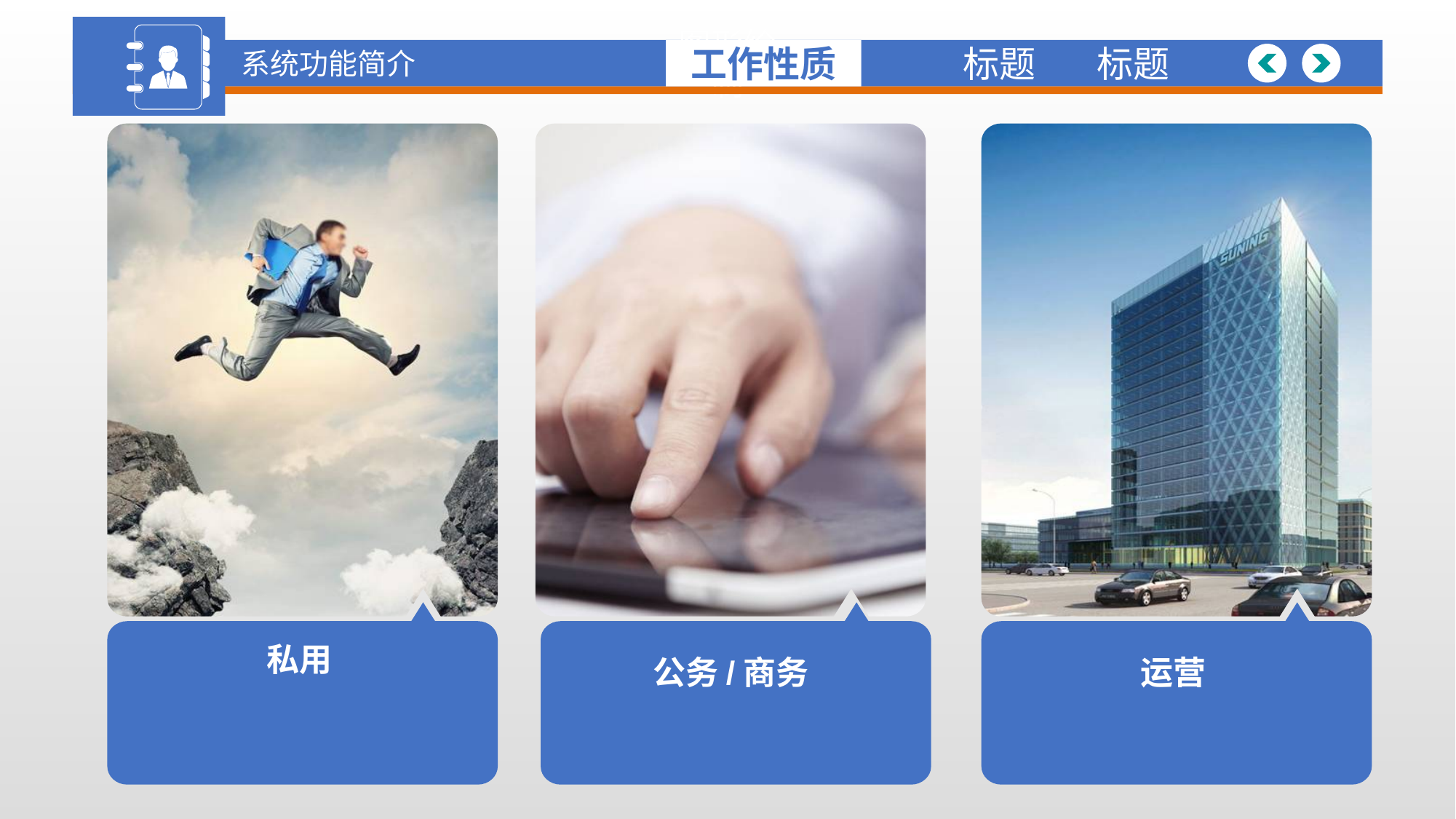

系统功能简介

图形绘制
标题
标题
工作性质

私用

公务/商务
运营